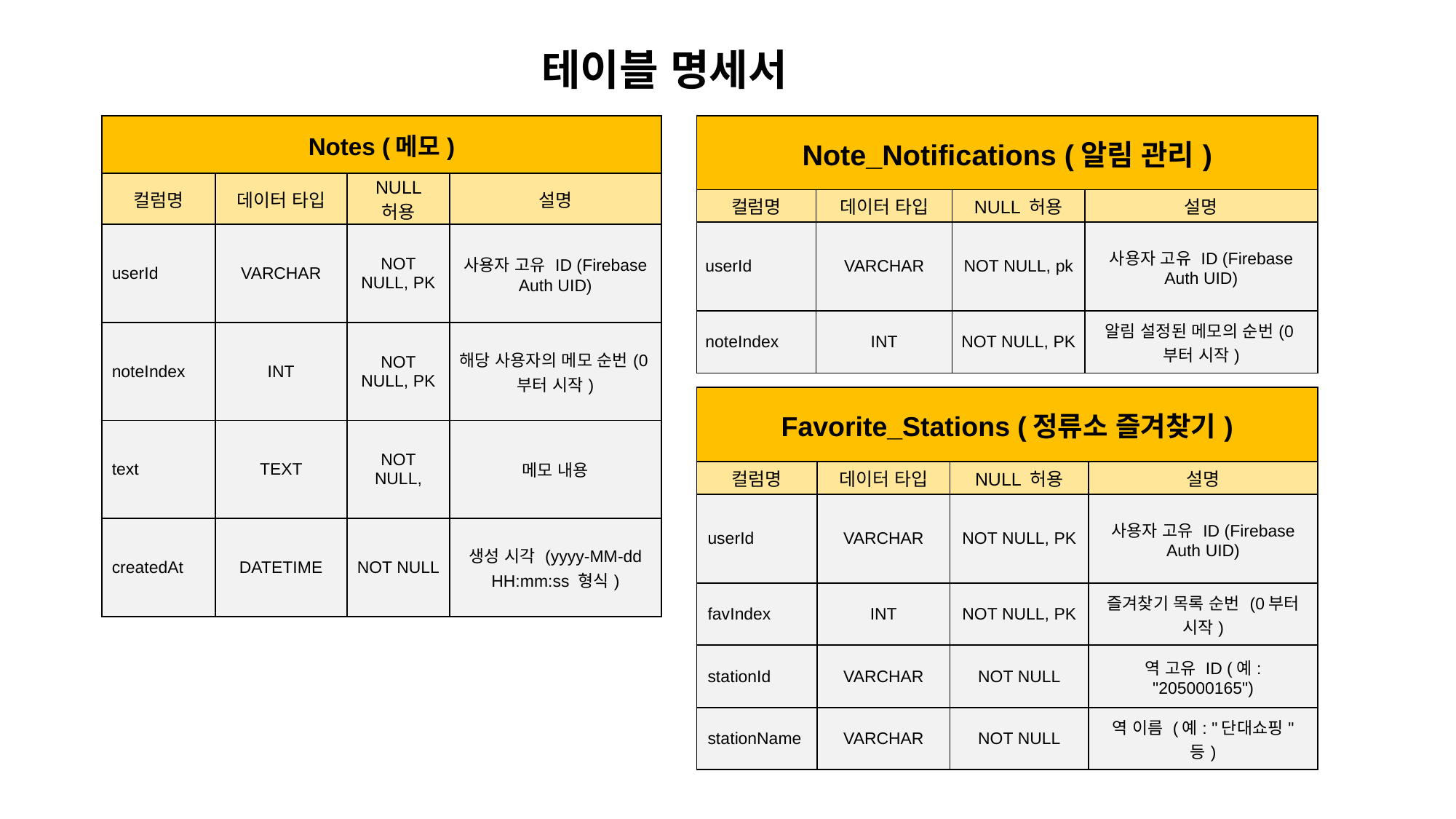

테이블 명세서
| Notes (메모) |  |  |  |
| --- | --- | --- | --- |
| 컬럼명 | 데이터 타입 | NULL 허용 | 설명 |
| userId | VARCHAR | NOT NULL, PK | 사용자 고유 ID (Firebase Auth UID) |
| noteIndex | INT | NOT NULL, PK | 해당 사용자의 메모 순번(0부터 시작) |
| text | TEXT | NOT NULL, | 메모 내용 |
| createdAt | DATETIME | NOT NULL | 생성 시각 (yyyy‑MM‑dd HH:mm:ss 형식) |
| Note\_Notifications (알림 관리) |  |  |  |
| --- | --- | --- | --- |
| 컬럼명 | 데이터 타입 | NULL 허용 | 설명 |
| userId | VARCHAR | NOT NULL, pk | 사용자 고유 ID (Firebase Auth UID) |
| noteIndex | INT | NOT NULL, PK | 알림 설정된 메모의 순번(0부터 시작) |
| Favorite\_Stations (정류소 즐겨찾기) |  |  |  |
| --- | --- | --- | --- |
| 컬럼명 | 데이터 타입 | NULL 허용 | 설명 |
| userId | VARCHAR | NOT NULL, PK | 사용자 고유 ID (Firebase Auth UID) |
| favIndex | INT | NOT NULL, PK | 즐겨찾기 목록 순번 (0부터 시작) |
| stationId | VARCHAR | NOT NULL | 역 고유 ID (예: "205000165") |
| stationName | VARCHAR | NOT NULL | 역 이름 (예: "단대쇼핑" 등) |